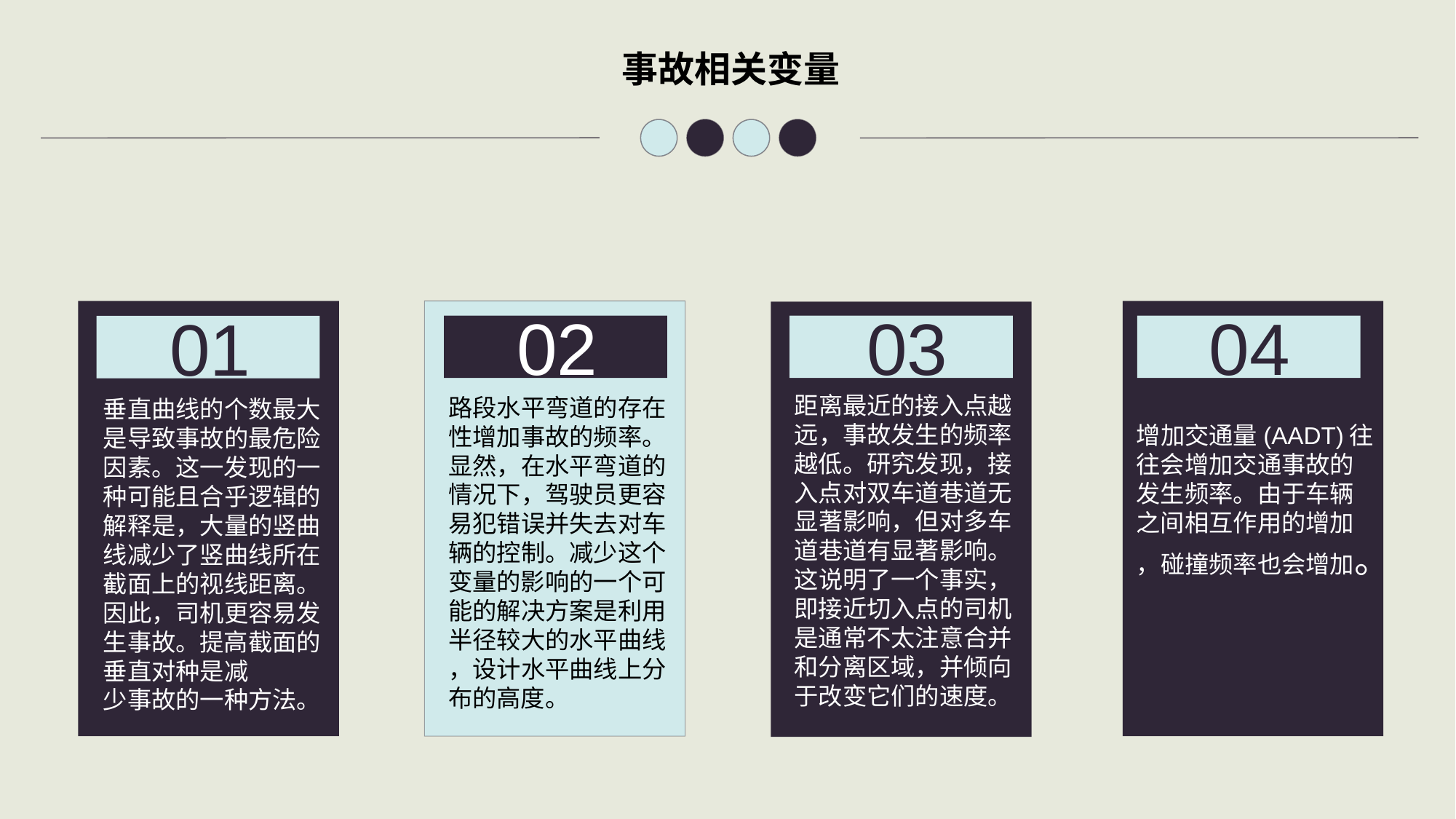

事故相关变量

03
04
02
01

距离最近的接入点越
远，事故发生的频率
越低。研究发现，接
入点对双车道巷道无
显著影响，但对多车
道巷道有显著影响。
这说明了一个事实，
即接近切入点的司机
是通常不太注意合并
和分离区域，并倾向
于改变它们的速度。

路段水平弯道的存在
性增加事故的频率。
显然，在水平弯道的
情况下，驾驶员更容
易犯错误并失去对车
辆的控制。减少这个
变量的影响的一个可
能的解决方案是利用
半径较大的水平曲线
，设计水平曲线上分
布的高度。
垂直曲线的个数最大
是导致事故的最危险
因素。这一发现的一
种可能且合乎逻辑的
解释是，大量的竖曲
线减少了竖曲线所在
截面上的视线距离。
因此，司机更容易发
生事故。提高截面的
垂直对种是减
少事故的一种方法。

增加交通量(AADT)往
往会增加交通事故的
发生频率。由于车辆
之间相互作用的增加
，碰撞频率也会增加。